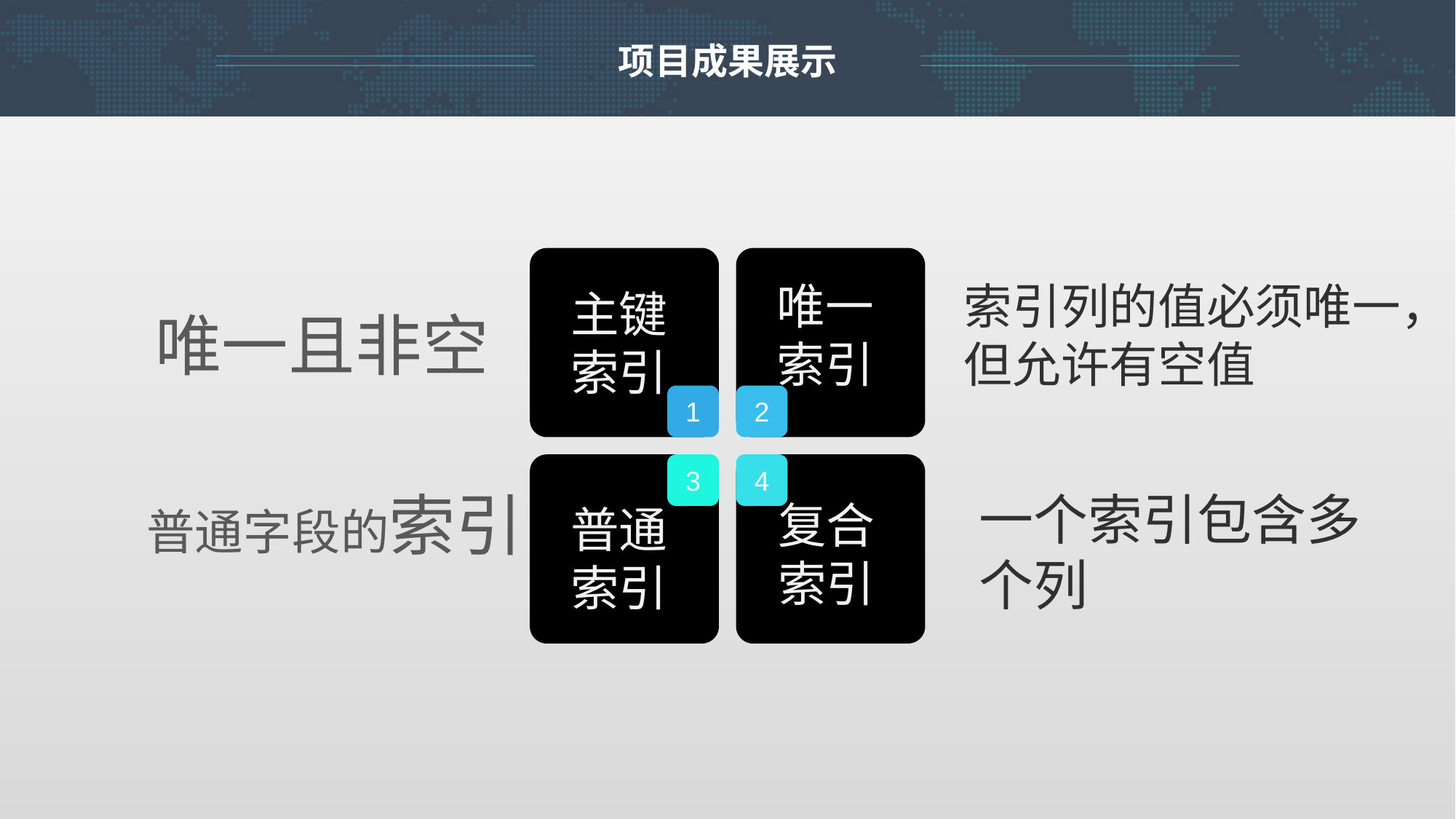

项目成果展示

唯一索引
索引列的值必须唯一，但允许有空值

主键索引
唯一且非空
1
2

3

4
一个索引包含多个列
复合索引
普通索引
普通字段的索引